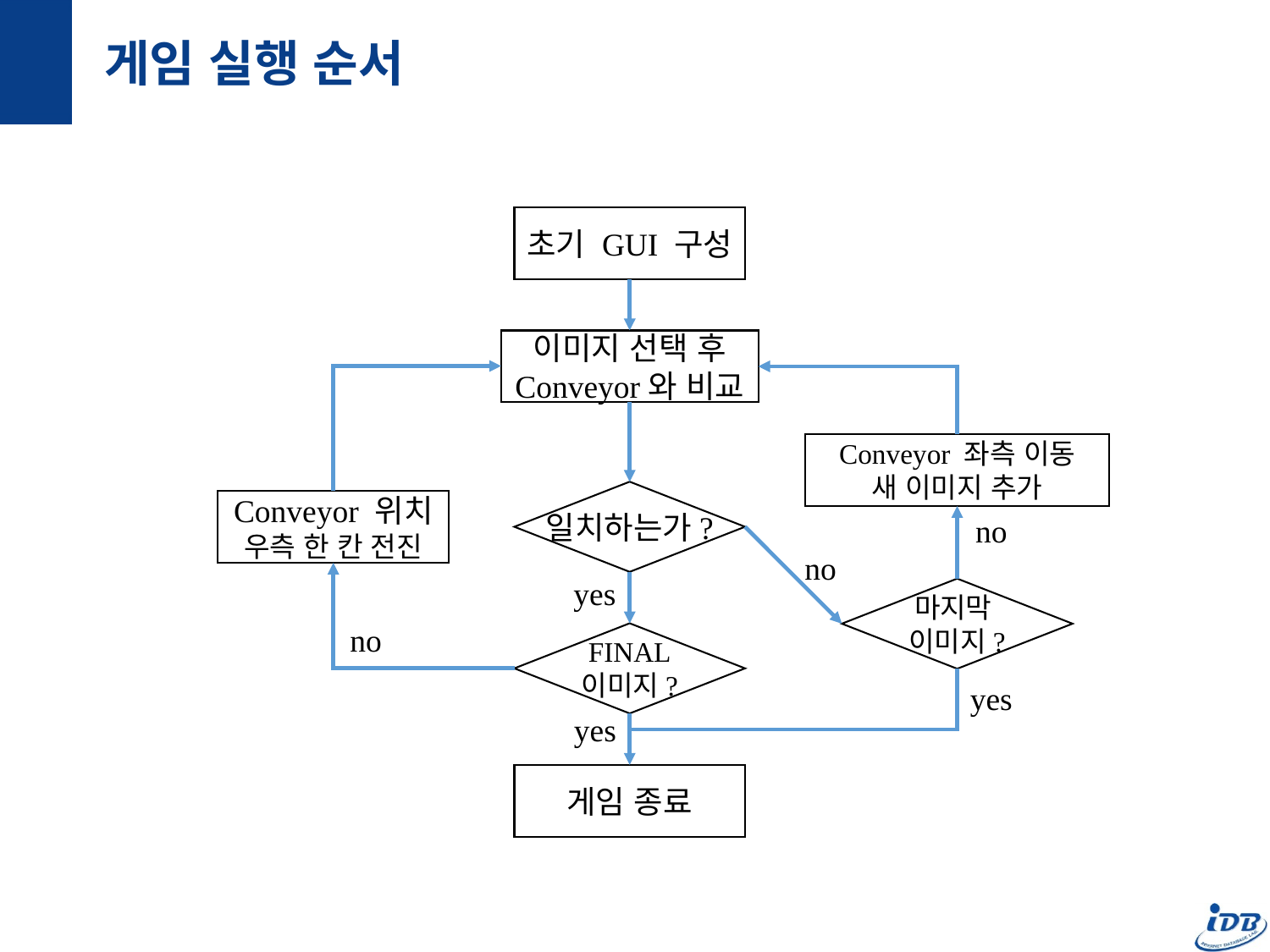

# 게임 실행 순서
초기 GUI 구성
이미지 선택 후
Conveyor와 비교
Conveyor 좌측 이동
새 이미지 추가

일치하는가?
Conveyor 위치
우측 한 칸 전진
no
no
yes

마지막
이미지?
no

FINAL
이미지?
yes
yes
게임 종료